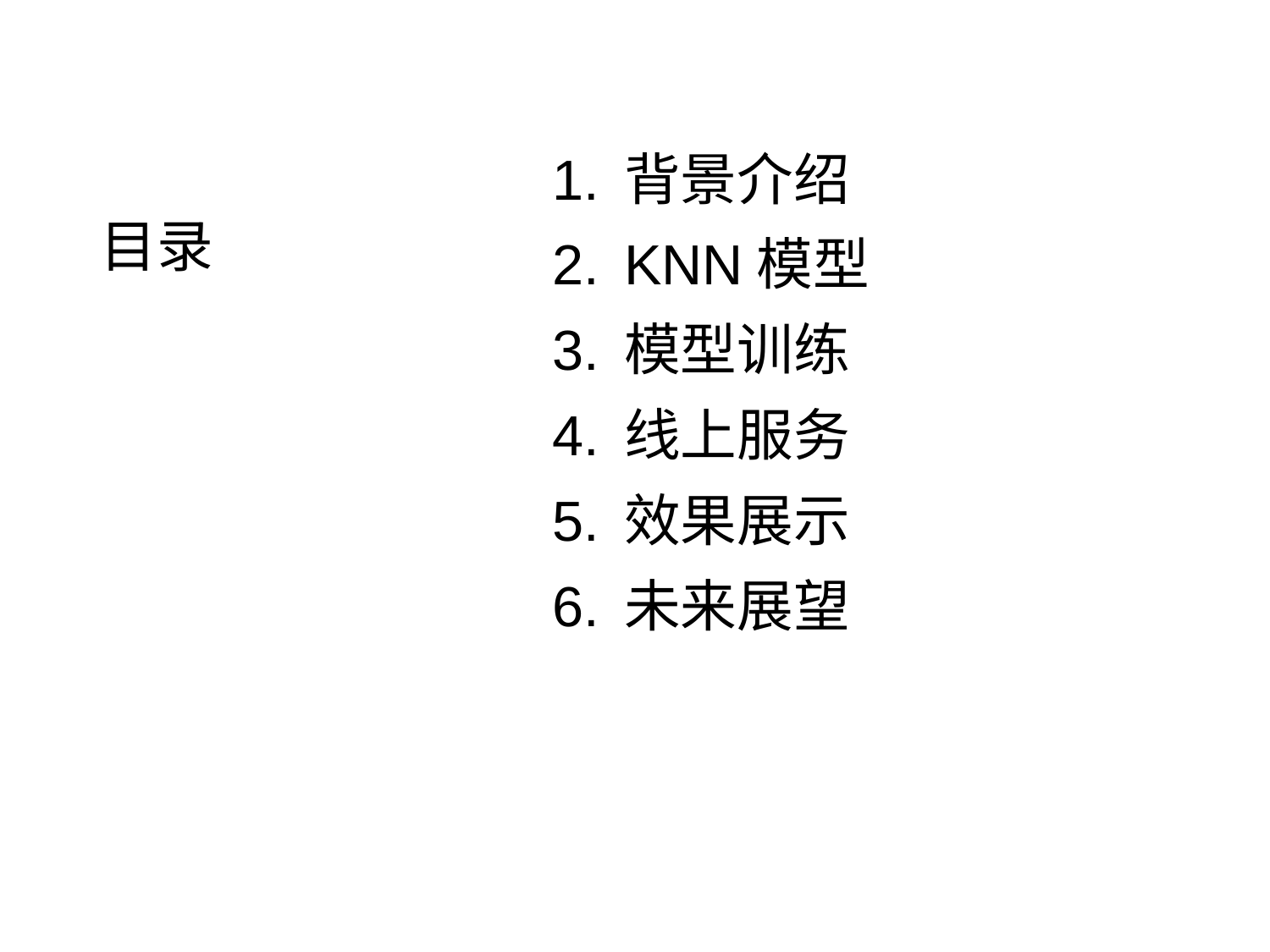

# 目录
背景介绍
KNN模型
模型训练
线上服务
效果展示
未来展望